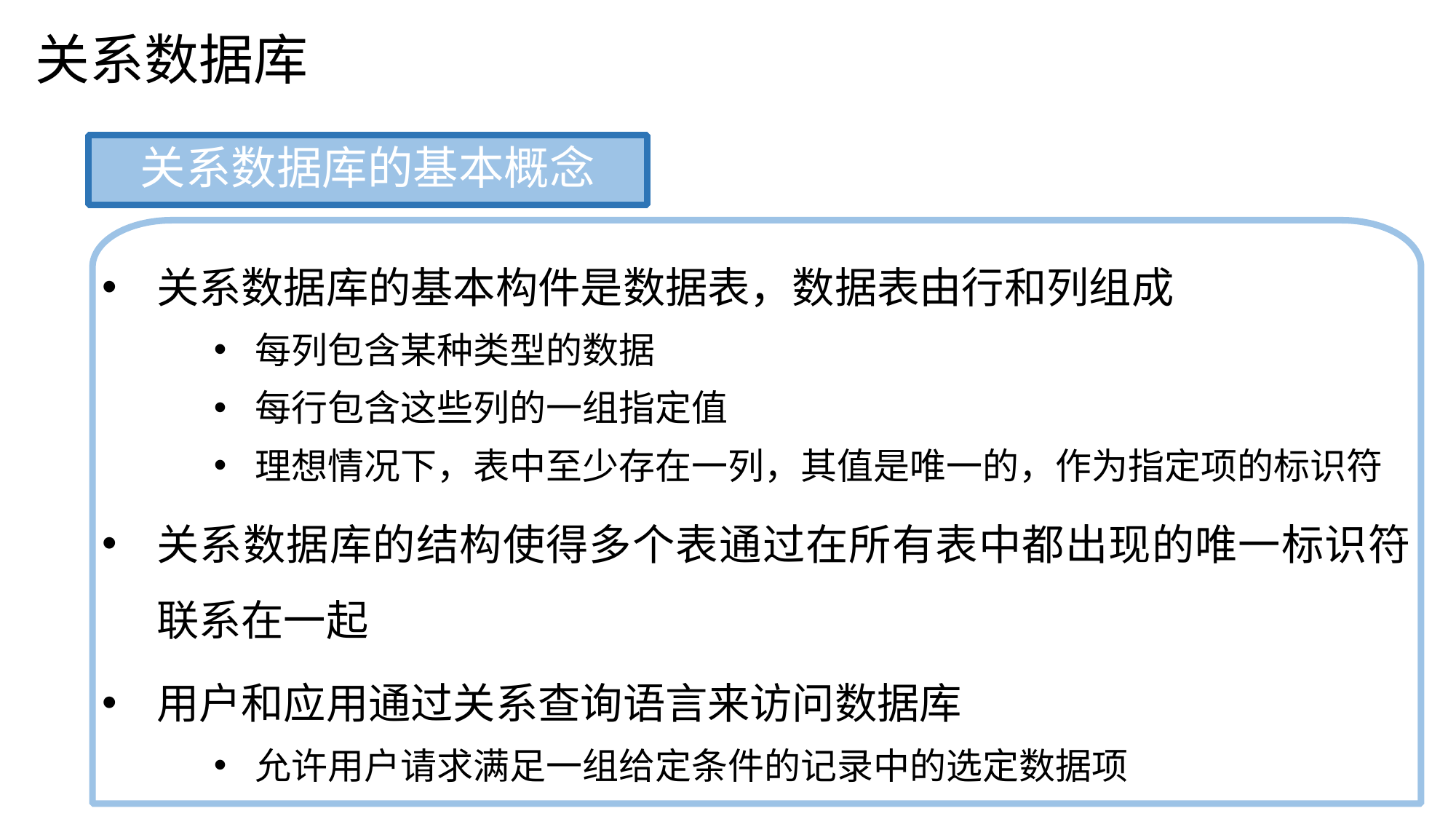

关系数据库
关系数据库的基本概念
关系数据库的基本构件是数据表，数据表由行和列组成
每列包含某种类型的数据
每行包含这些列的一组指定值
理想情况下，表中至少存在一列，其值是唯一的，作为指定项的标识符
关系数据库的结构使得多个表通过在所有表中都出现的唯一标识符联系在一起
用户和应用通过关系查询语言来访问数据库
允许用户请求满足一组给定条件的记录中的选定数据项